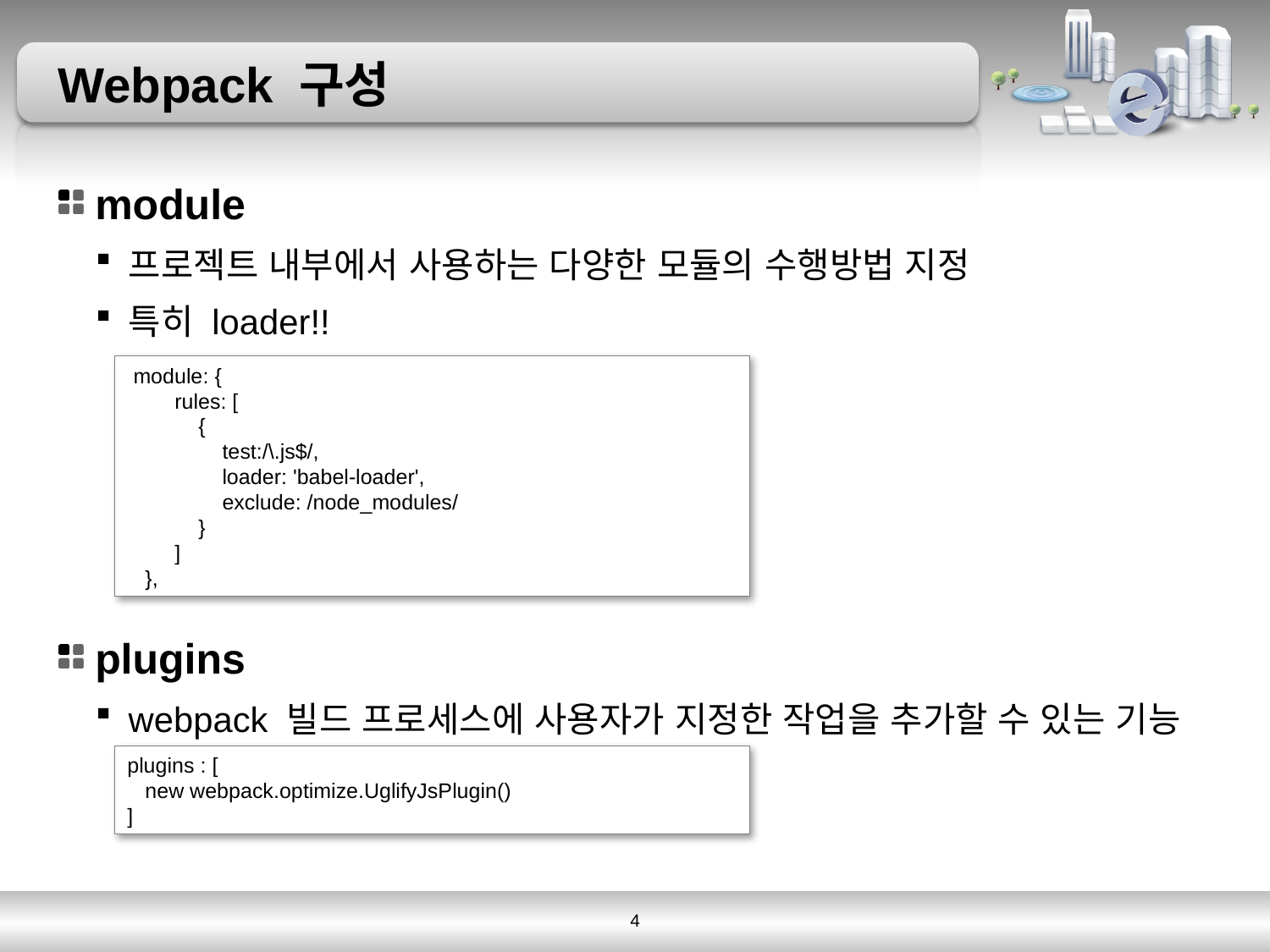

# Webpack 구성
module
프로젝트 내부에서 사용하는 다양한 모듈의 수행방법 지정
특히 loader!!

plugins
webpack 빌드 프로세스에 사용자가 지정한 작업을 추가할 수 있는 기능

 module: {
        rules: [
            {
                test:/\.js$/,
                loader: 'babel-loader',
                exclude: /node_modules/
            }
        ]
   },
plugins : [
   new webpack.optimize.UglifyJsPlugin()
]